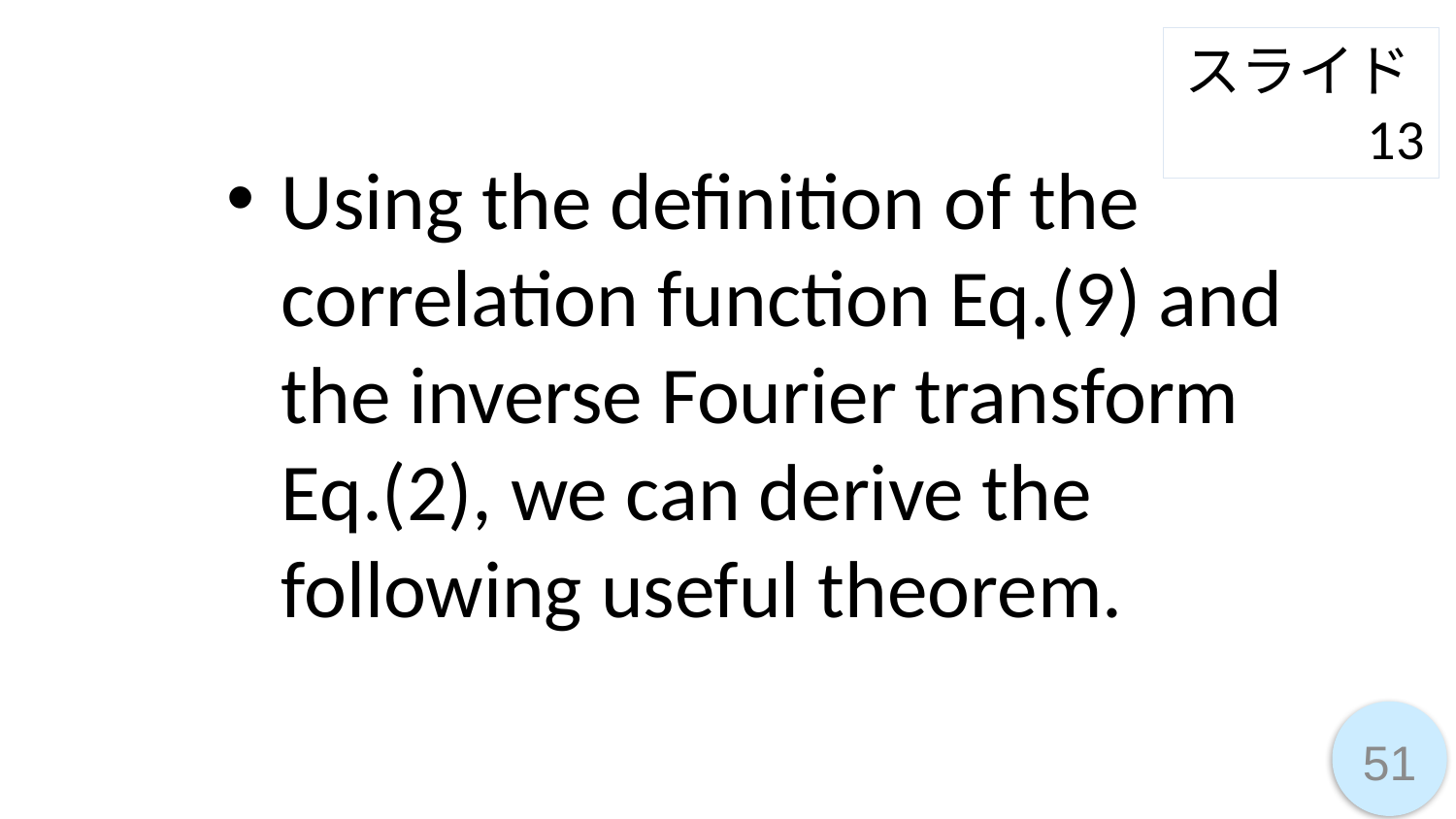

スライド13
Using the definition of the correlation function Eq.(9) and the inverse Fourier transform Eq.(2), we can derive the following useful theorem.
51